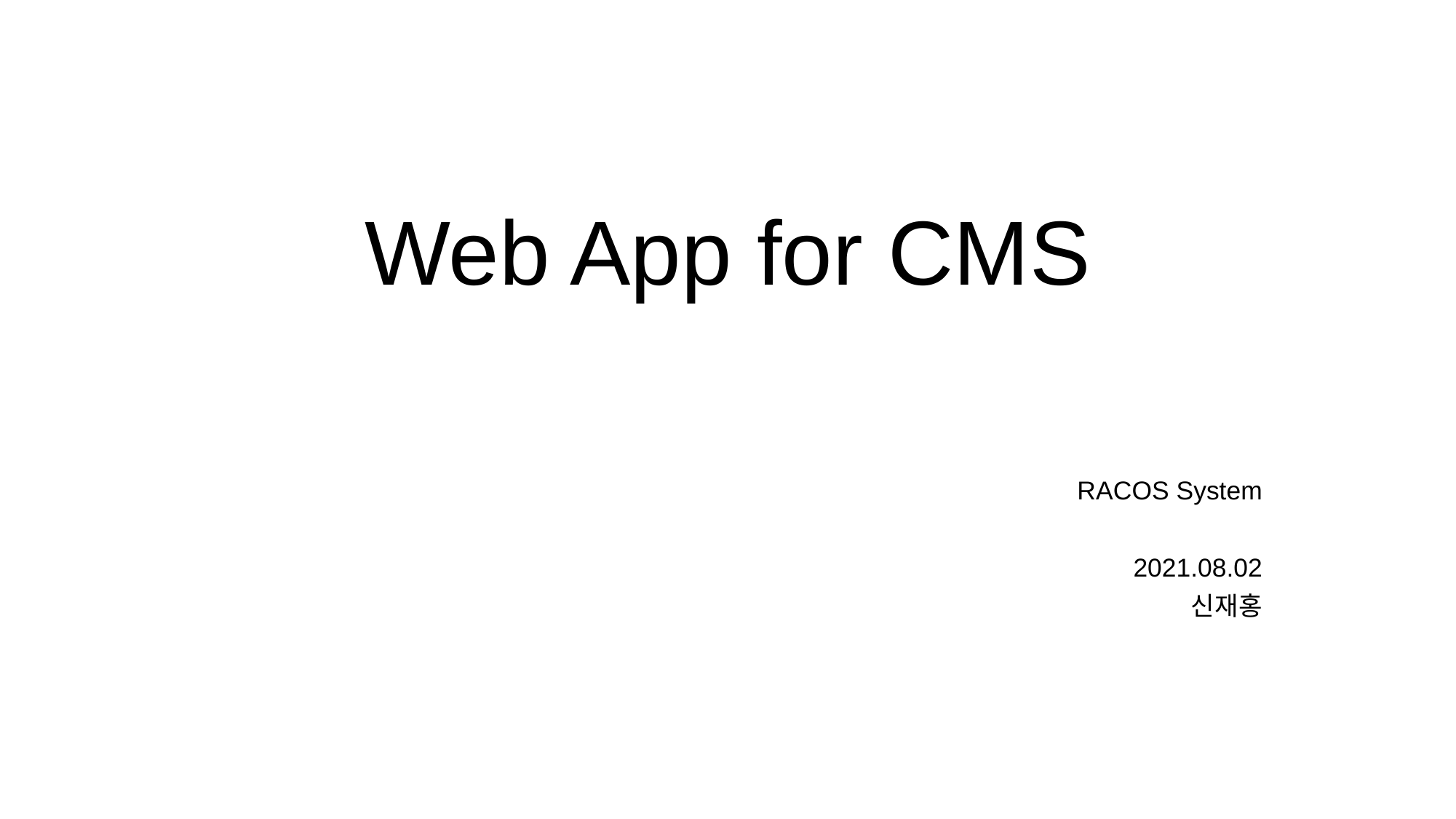

# Web App for CMS

RACOS System

2021.08.02
신재홍